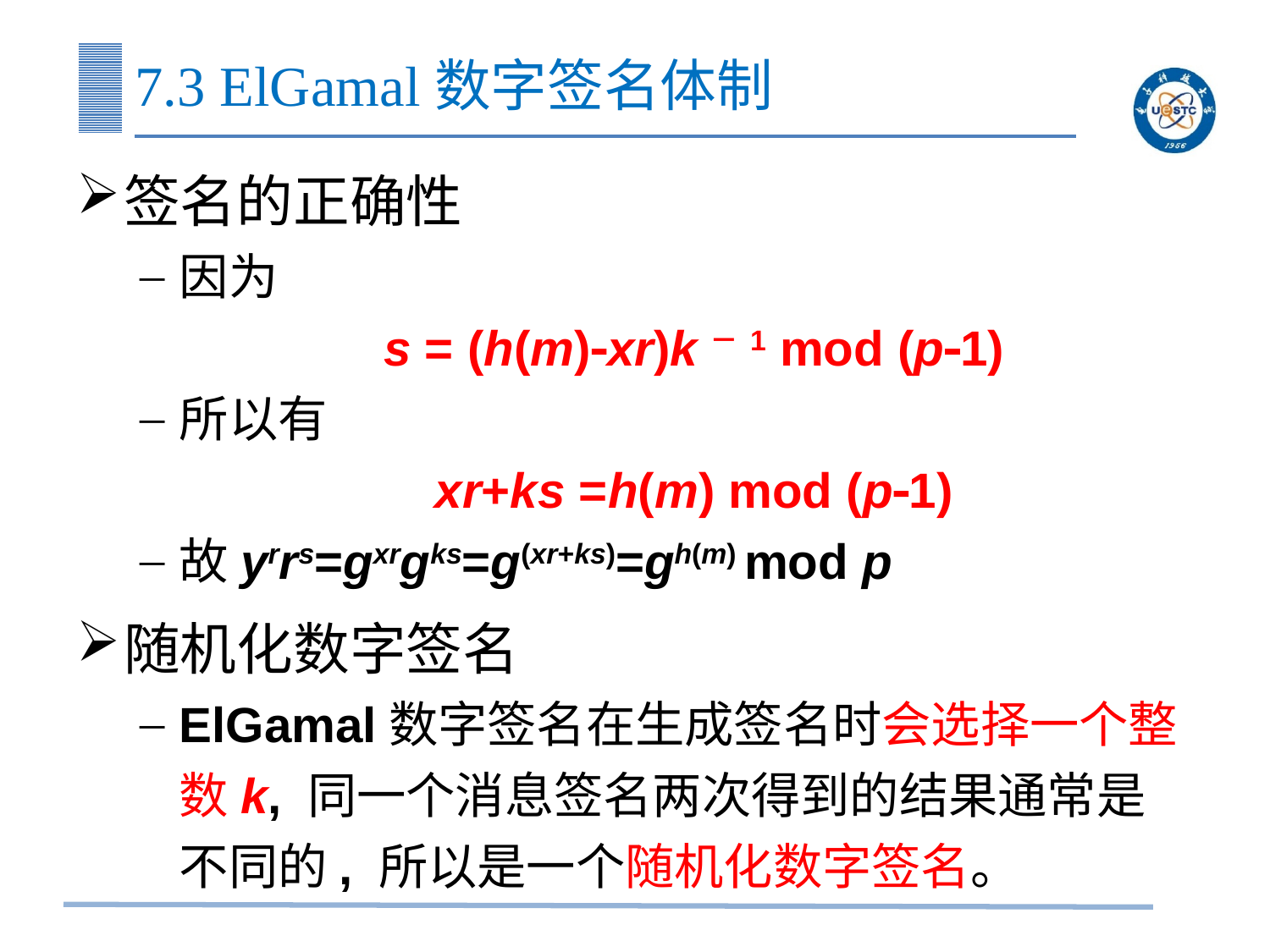

# 7.3 ElGamal数字签名体制
签名的正确性
因为
s = (h(m)−xr)k－1 mod (p−1)
所以有
xr+ks =h(m) mod (p−1)
故yrrs=gxrgks=g(xr+ks)=gh(m) mod p
随机化数字签名
ElGamal数字签名在生成签名时会选择一个整数k, 同一个消息签名两次得到的结果通常是不同的, 所以是一个随机化数字签名。